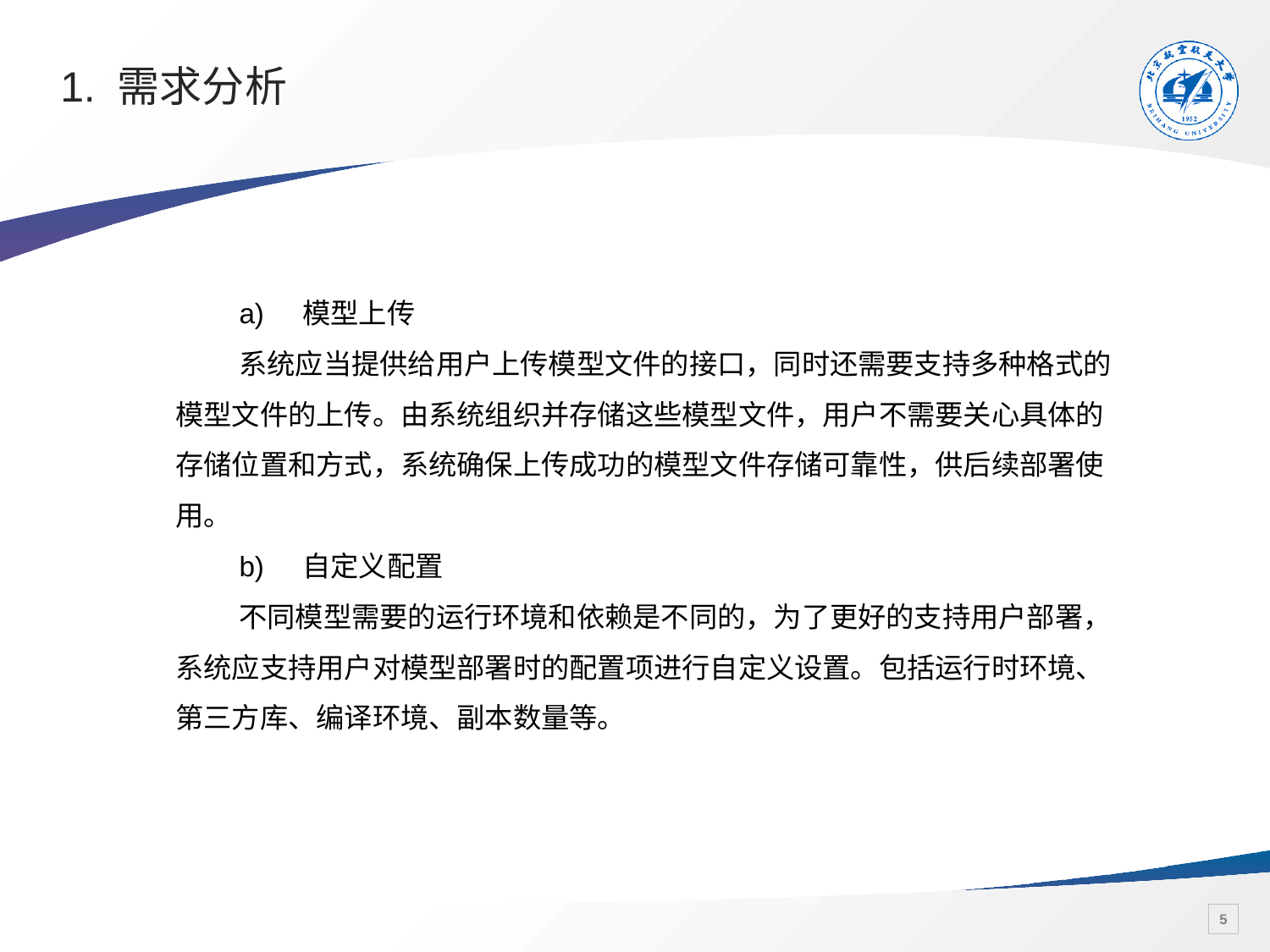

# 1. 需求分析
a)	模型上传
系统应当提供给用户上传模型文件的接口，同时还需要支持多种格式的模型文件的上传。由系统组织并存储这些模型文件，用户不需要关心具体的存储位置和方式，系统确保上传成功的模型文件存储可靠性，供后续部署使用。
b)	自定义配置
不同模型需要的运行环境和依赖是不同的，为了更好的支持用户部署，系统应支持用户对模型部署时的配置项进行自定义设置。包括运行时环境、第三方库、编译环境、副本数量等。